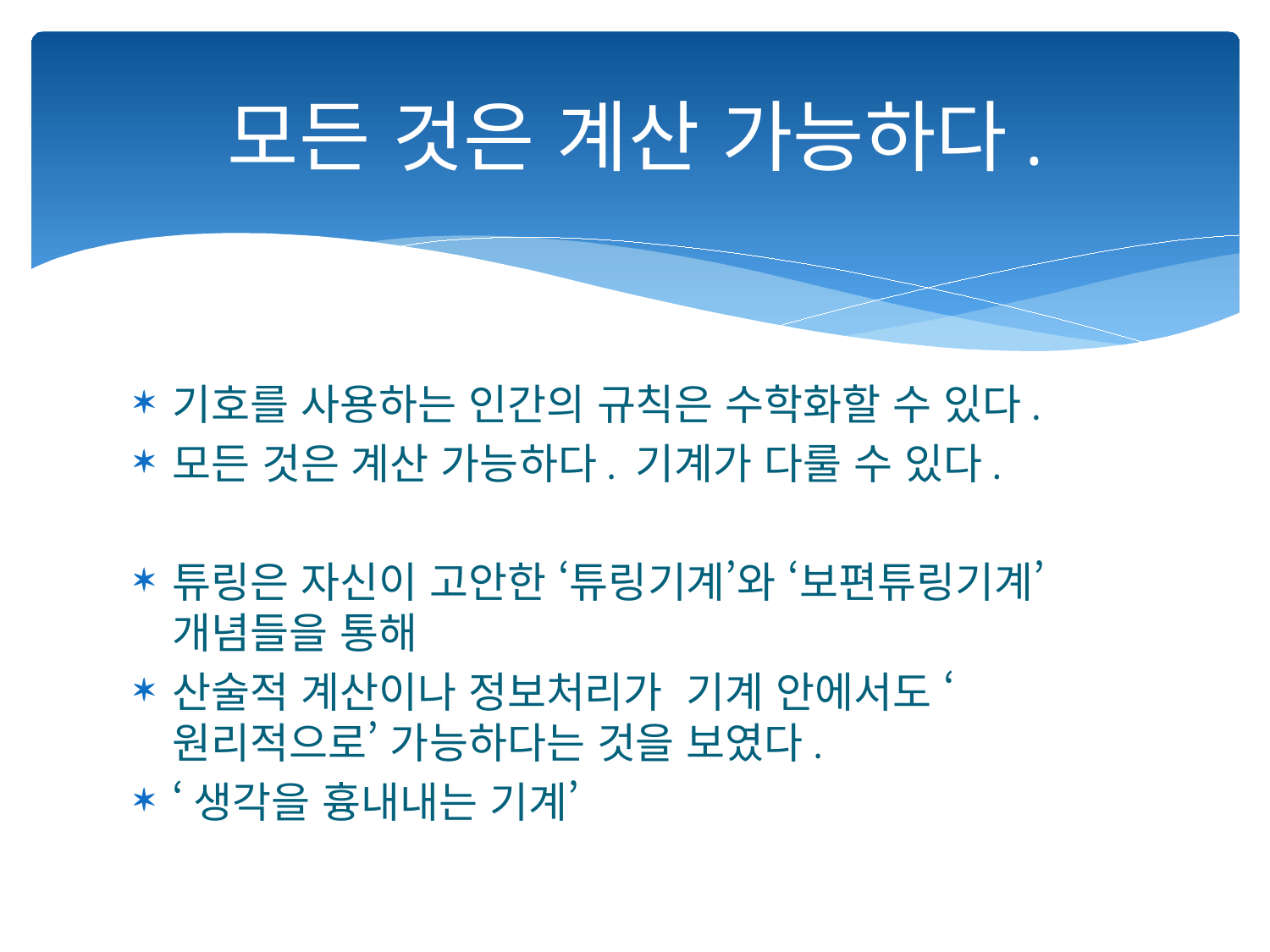

# 모든 것은 계산 가능하다.
기호를 사용하는 인간의 규칙은 수학화할 수 있다.
모든 것은 계산 가능하다. 기계가 다룰 수 있다.

튜링은 자신이 고안한 ‘튜링기계’와 ‘보편튜링기계’개념들을 통해
산술적 계산이나 정보처리가  기계 안에서도 ‘원리적으로’ 가능하다는 것을 보였다.
‘생각을 흉내내는 기계’